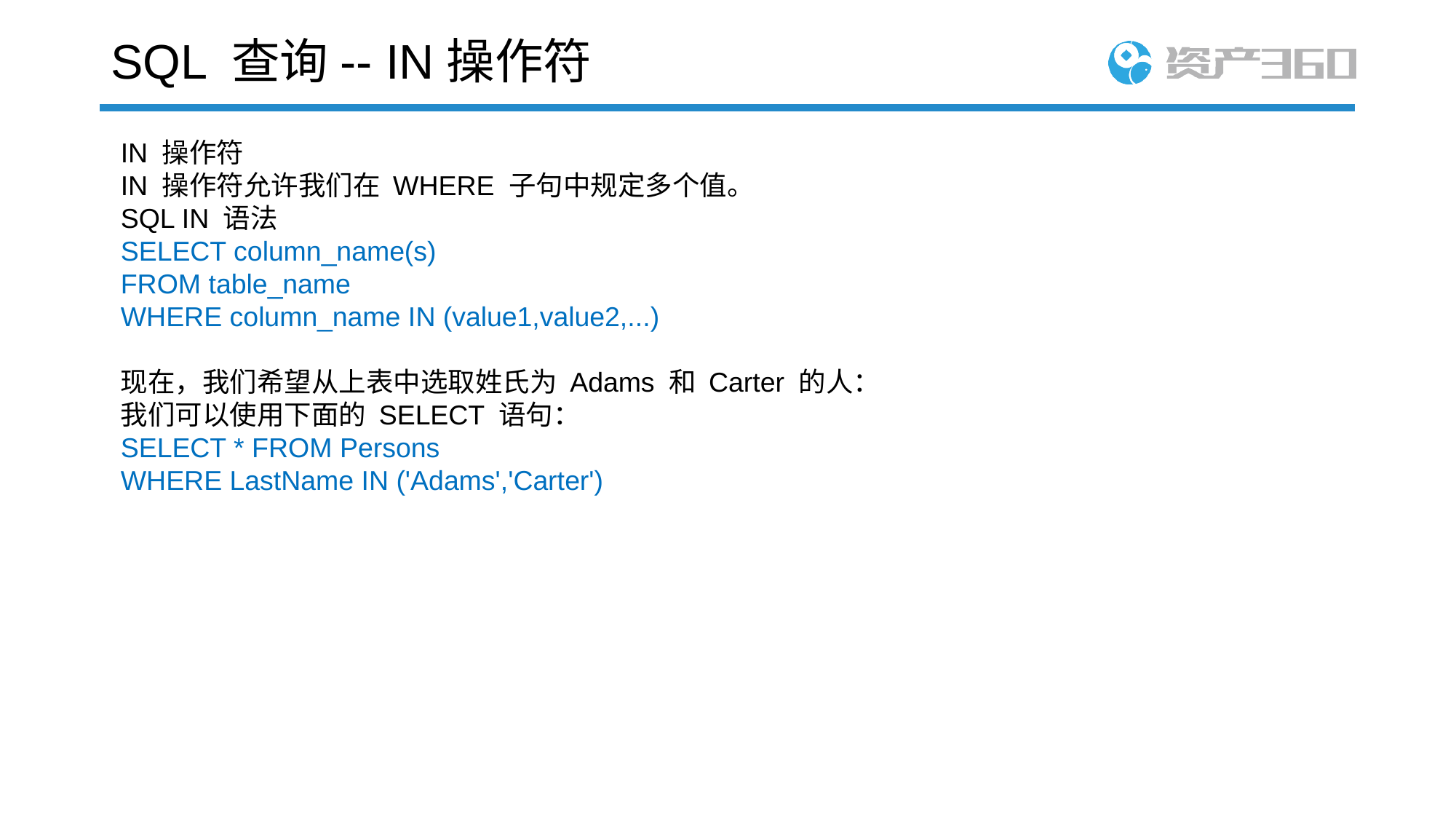

# SQL 查询-- IN操作符
IN 操作符
IN 操作符允许我们在 WHERE 子句中规定多个值。
SQL IN 语法
SELECT column_name(s)
FROM table_name
WHERE column_name IN (value1,value2,...)

现在，我们希望从上表中选取姓氏为 Adams 和 Carter 的人：
我们可以使用下面的 SELECT 语句：
SELECT * FROM Persons
WHERE LastName IN ('Adams','Carter')
10